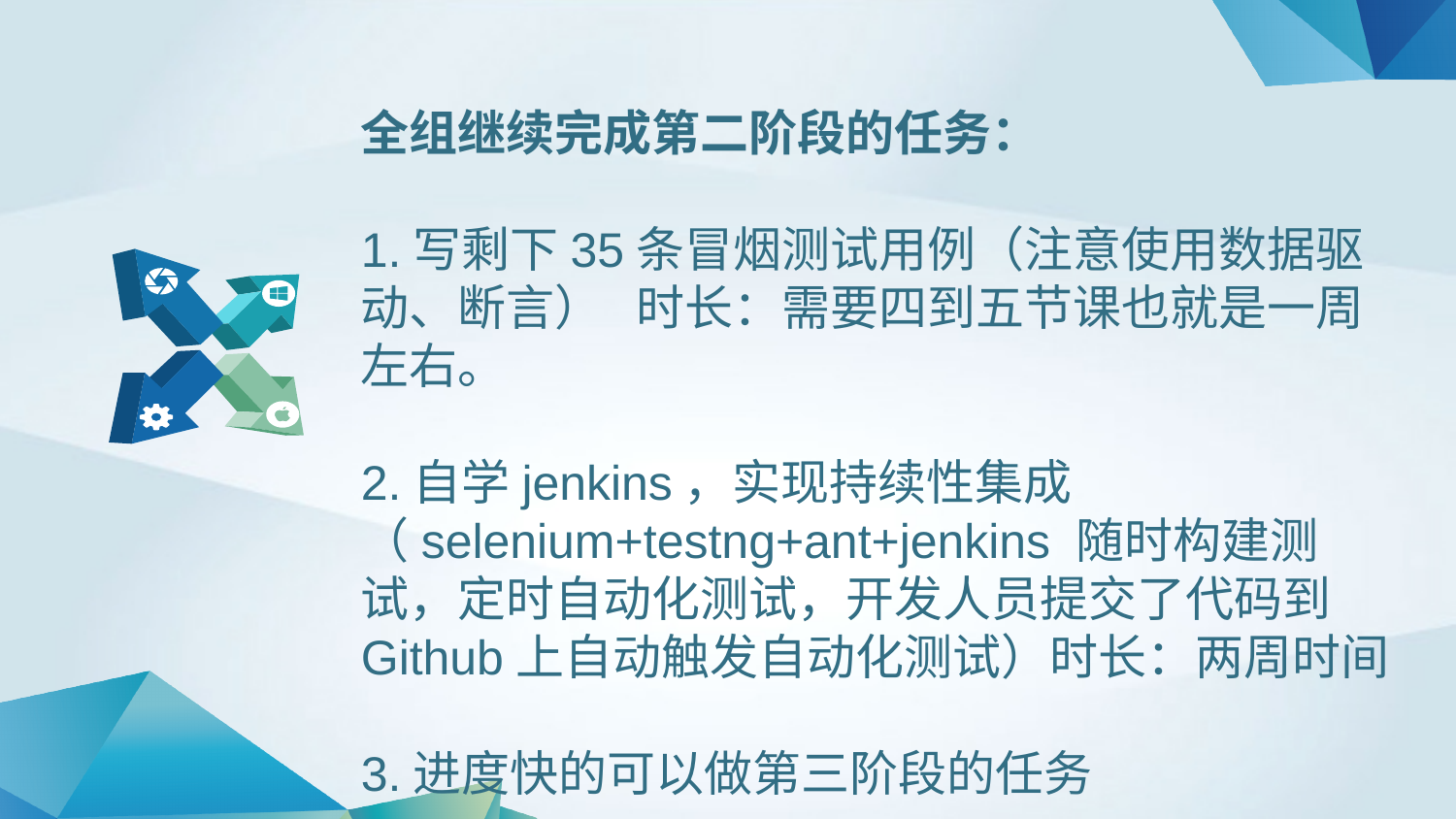

全组继续完成第二阶段的任务：
1.写剩下35条冒烟测试用例（注意使用数据驱动、断言）   时长：需要四到五节课也就是一周左右。
2.自学jenkins，实现持续性集成（selenium+testng+ant+jenkins 随时构建测试，定时自动化测试，开发人员提交了代码到Github上自动触发自动化测试）时长：两周时间
3.进度快的可以做第三阶段的任务